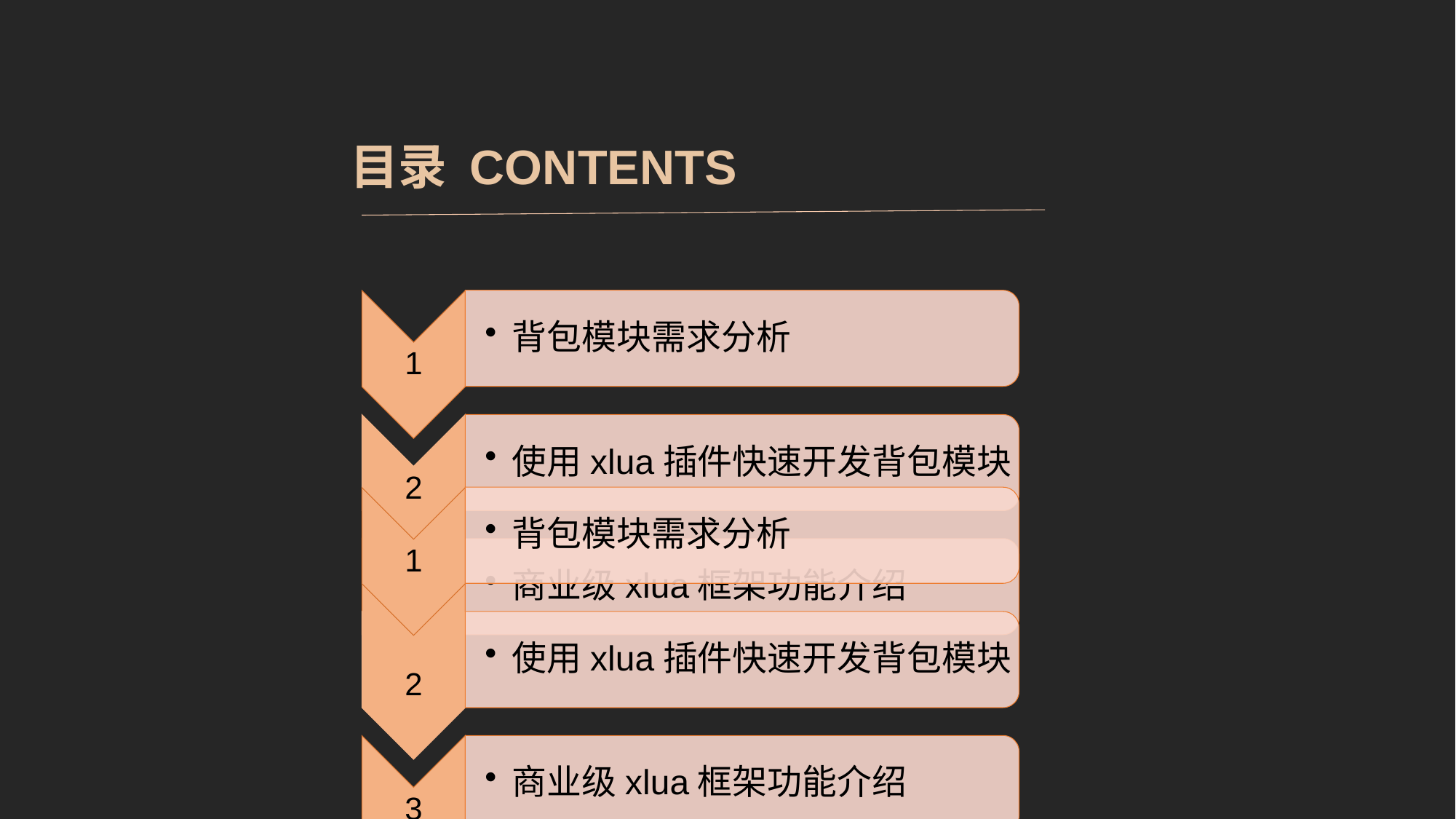

目录 CONTENTS
1
背包模块需求分析
2
使用xlua插件快速开发背包模块
3
商业级xlua框架功能介绍
1
背包模块需求分析
2
使用xlua插件快速开发背包模块
3
商业级xlua框架功能介绍